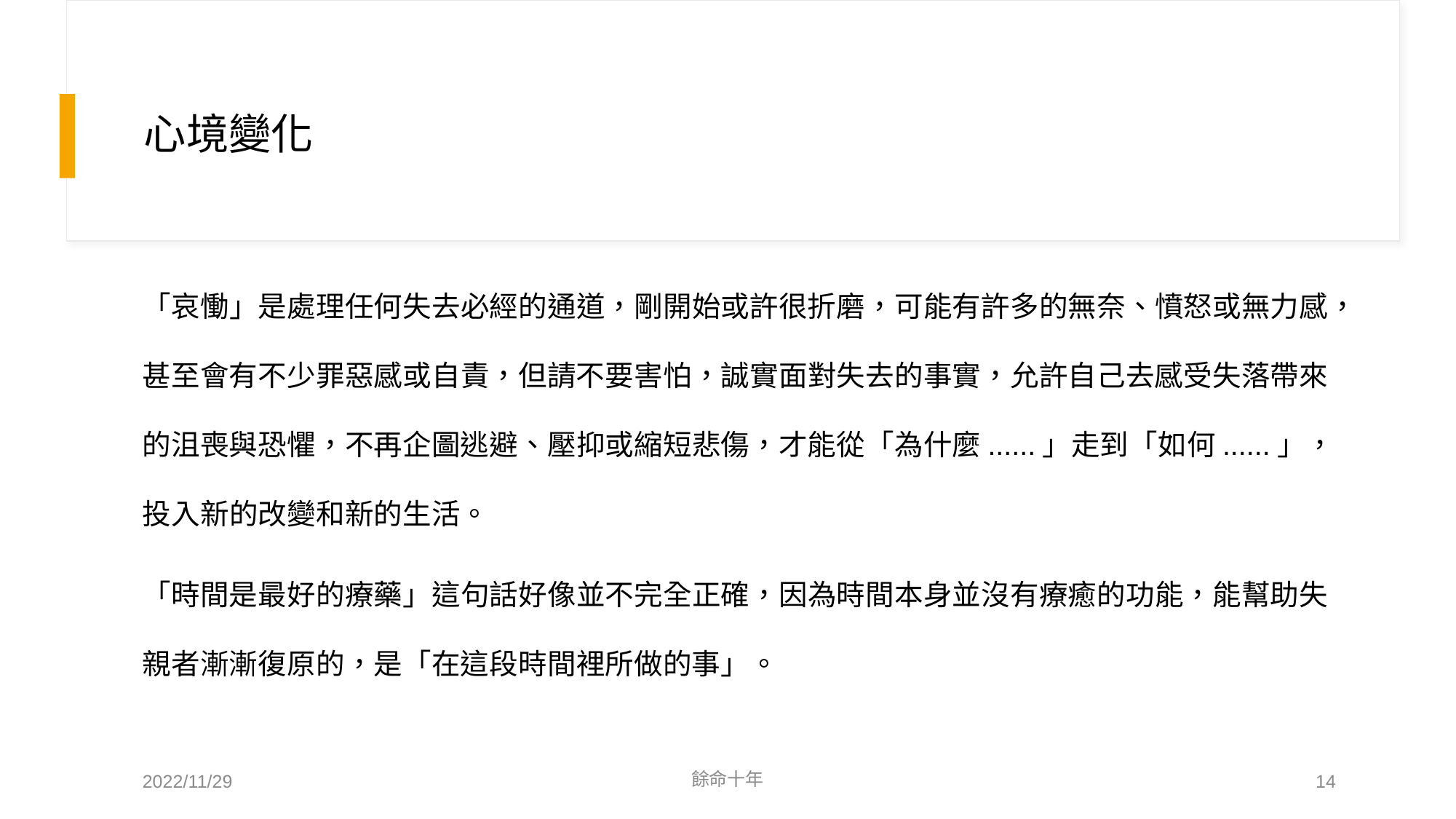

# 心境變化
「哀慟」是處理任何失去必經的通道，剛開始或許很折磨，可能有許多的無奈、憤怒或無力感，甚至會有不少罪惡感或自責，但請不要害怕，誠實面對失去的事實，允許自己去感受失落帶來的沮喪與恐懼，不再企圖逃避、壓抑或縮短悲傷，才能從「為什麼......」走到「如何......」，投入新的改變和新的生活。
「時間是最好的療藥」這句話好像並不完全正確，因為時間本身並沒有療癒的功能，能幫助失親者漸漸復原的，是「在這段時間裡所做的事」。
2022/11/29
餘命十年
14